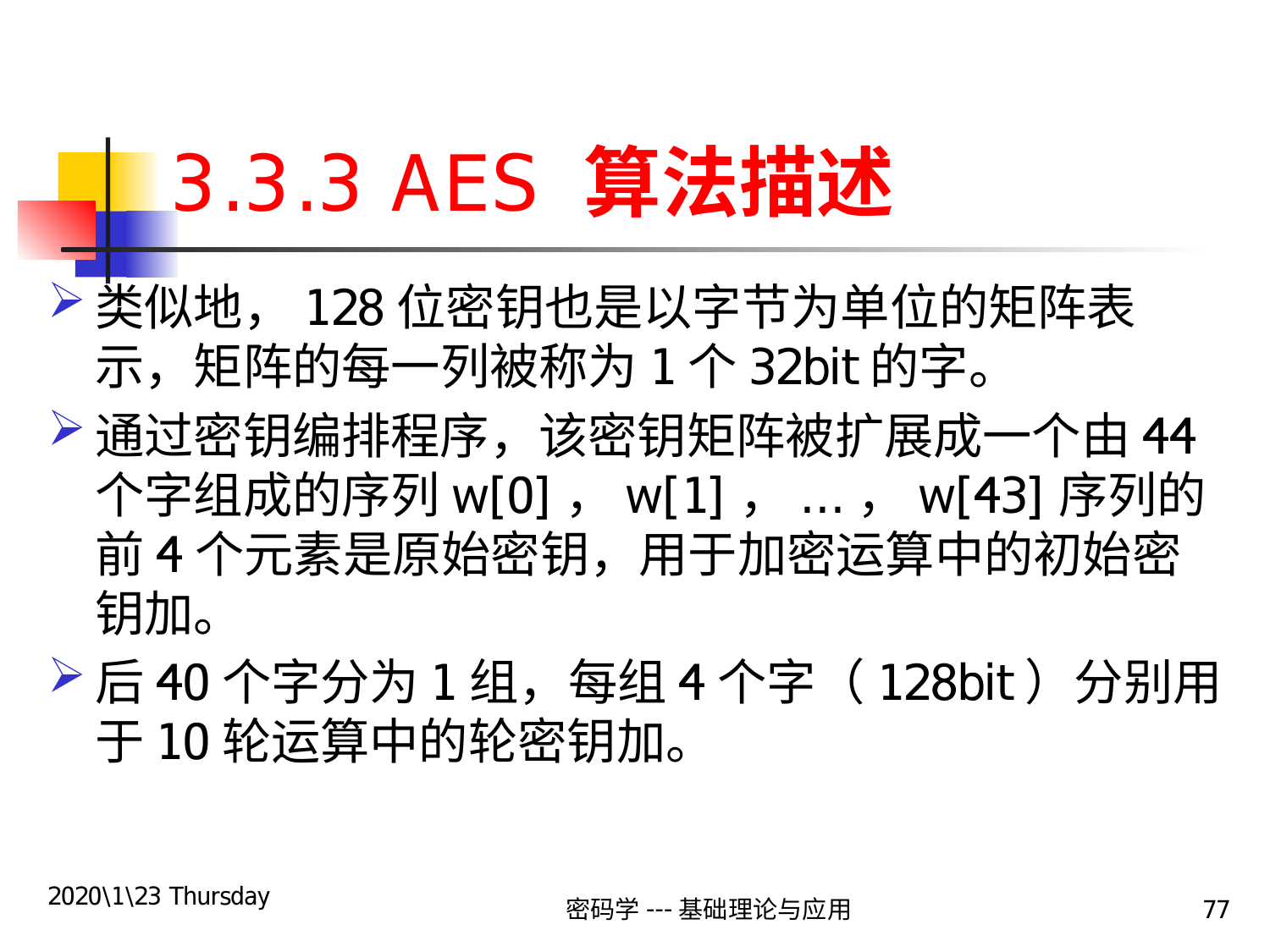

# 3.3.3 AES 算法描述
类似地，128位密钥也是以字节为单位的矩阵表示，矩阵的每一列被称为1个32bit的字。
通过密钥编排程序，该密钥矩阵被扩展成一个由44个字组成的序列w[0]，w[1]，...，w[43]序列的前4个元素是原始密钥，用于加密运算中的初始密钥加。
后40个字分为1组，每组4个字（128bit）分别用于10轮运算中的轮密钥加。
2020\1\23 Thursday
密码学---基础理论与应用
77